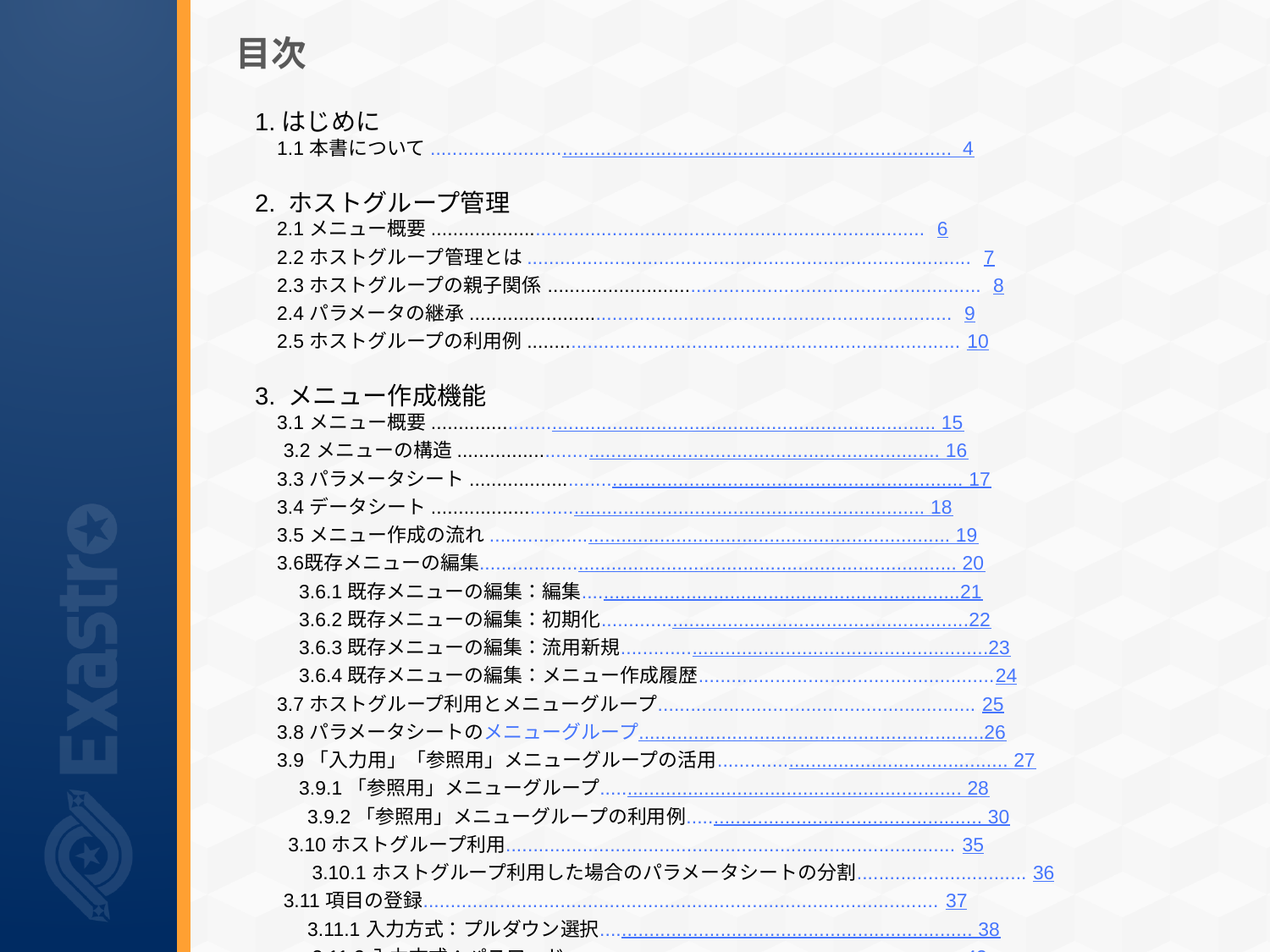

# 目次
1.はじめに
    1.1 本書について 	...............................................................................................  4

2. ホストグループ管理
    2.1 メニュー概要 	..........................................................................................  6
    2.2 ホストグループ管理とは 	.................................................................................  7
    2.3 ホストグループの親子関係	 ...............................................................................  8
    2.4 パラメータの継承 	........................................................................................  9
    2.5 ホストグループの利用例 	............................................................................... 10

3. メニュー作成機能
    3.1 メニュー概要 	............................................................................................ 15
　 3.2 メニューの構造 	........................................................................................ 16
    3.3 パラメータシート 	.......................................................................................... 17
    3.4 データシート 	.......................................................................................... 18
    3.5 メニュー作成の流れ 	.................................................................................... 19
    3.6既存メニューの編集	....................................................................................... 20
        3.6.1 既存メニューの編集：編集	.....................................................................21
        3.6.2 既存メニューの編集：初期化	...................................................................22
        3.6.3 既存メニューの編集：流用新規	...................................................................23
        3.6.4 既存メニューの編集：メニュー作成履歴	......................................................24
    3.7 ホストグループ利用とメニューグループ	.......................................................... 25
    3.8 パラメータシートのメニューグループ	...............................................................26
    3.9 「入力用」「参照用」メニューグループの活用	..................................................... 27
        3.9.1 「参照用」メニューグループ	.................................................................. 28
　　  3.9.2 「参照用」メニューグループの利用例	...................................................... 30
 　3.10 ホストグループ利用	.................................................................................. 35
 　　 3.10.1 ホストグループ利用した場合のパラメータシートの分割	............................... 36
　 3.11 項目の登録	.............................................................................................. 37
 　　 3.11.1 入力方式：プルダウン選択	.................................................................... 38
 　　 3.11.2 入力方式：パスワード	........................................................................ 43
　　  3.11.3 入力方式：ファイルアップロード	............................................................. 44
 　　 3.11.4 入力方式：リンク	................................................................................ 45